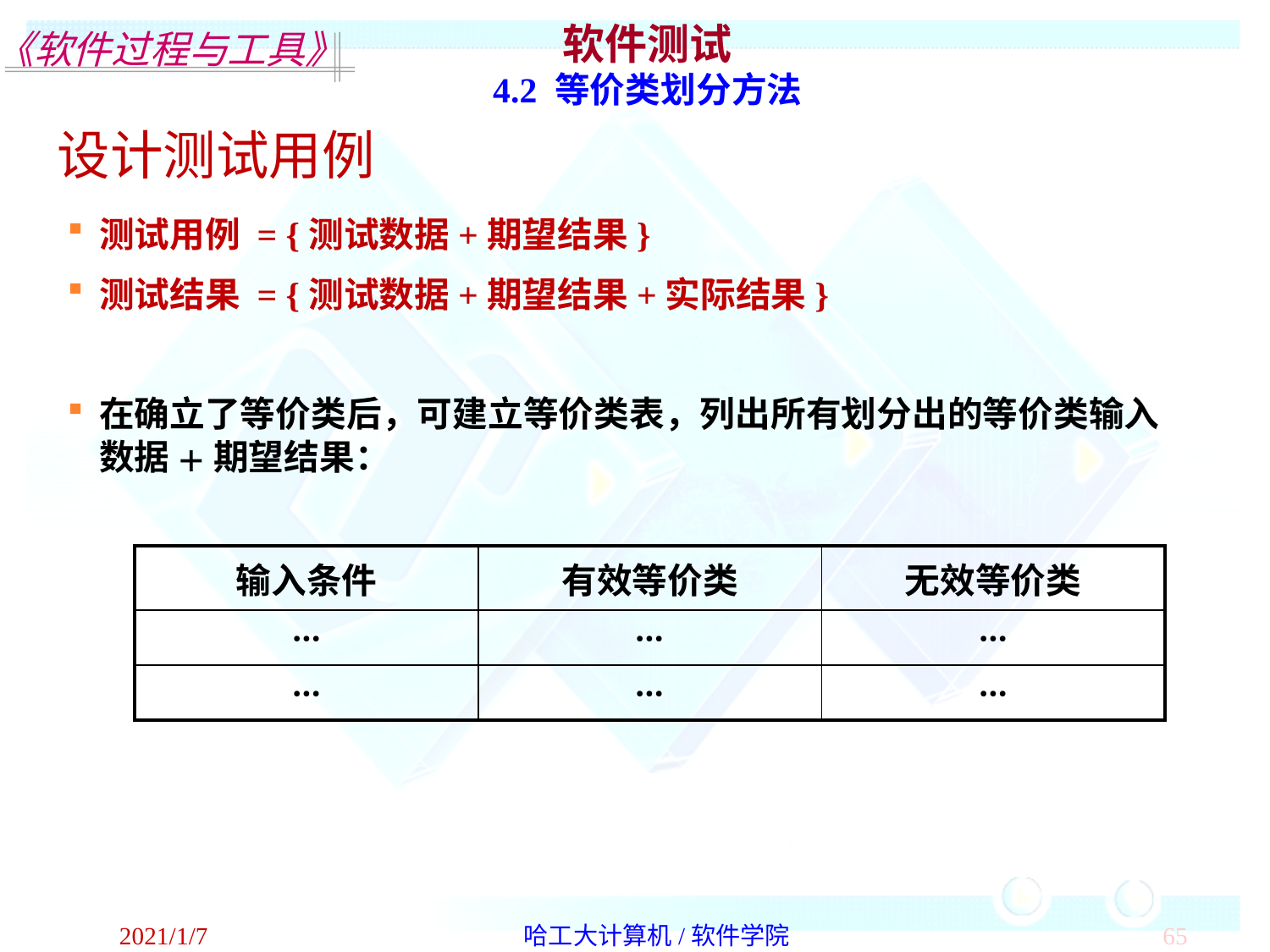

软件测试
4.2 等价类划分方法

设计测试用例
测试用例 = {测试数据+期望结果}
测试结果 = {测试数据+期望结果+实际结果}

在确立了等价类后，可建立等价类表，列出所有划分出的等价类输入数据+期望结果：
| 输入条件 | 有效等价类 | 无效等价类 |
| --- | --- | --- |
| … | … | … |
| … | … | … |